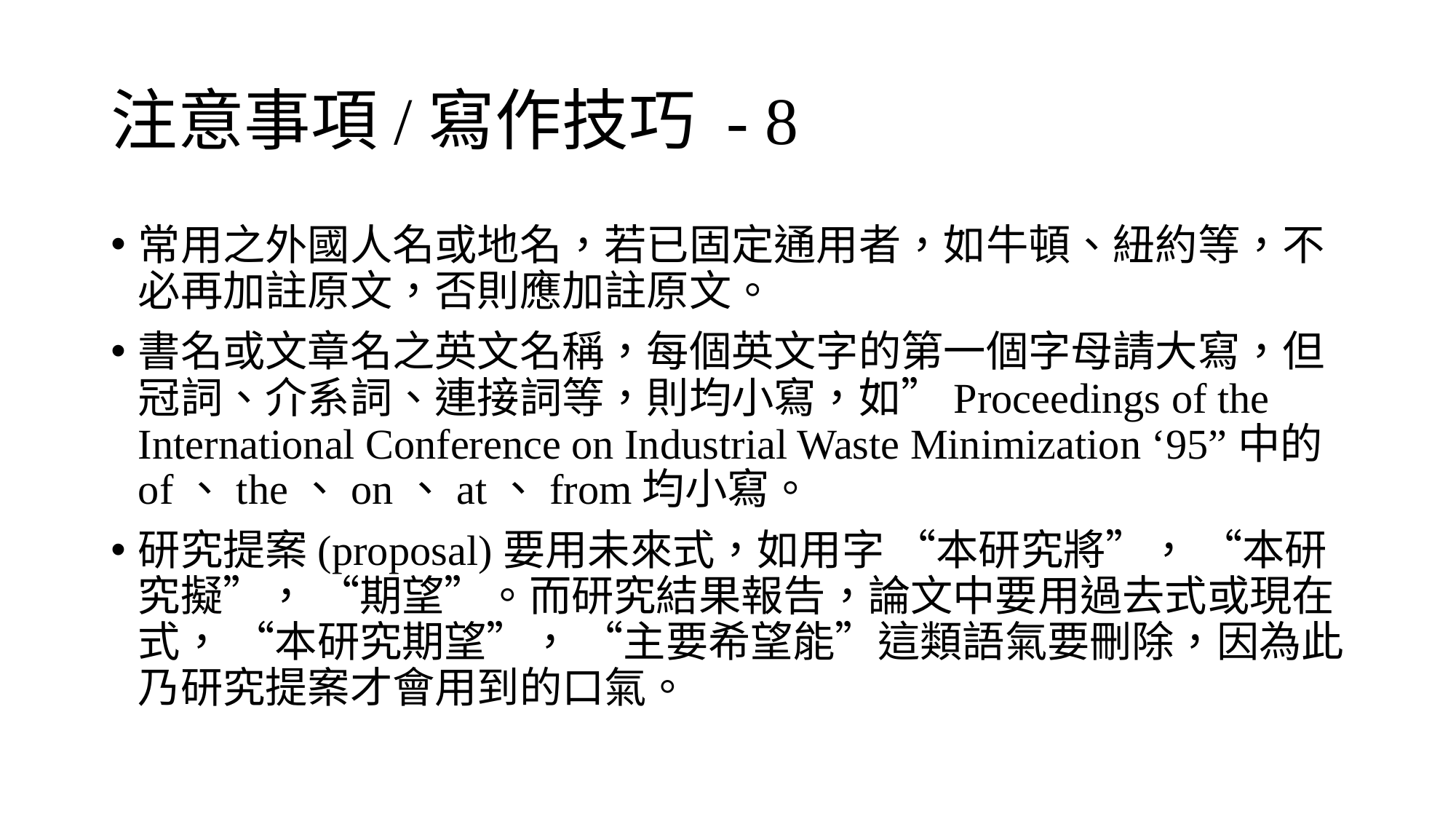

# 注意事項/寫作技巧 - 8
常用之外國人名或地名，若已固定通用者，如牛頓、紐約等，不必再加註原文，否則應加註原文。
書名或文章名之英文名稱，每個英文字的第一個字母請大寫，但冠詞、介系詞、連接詞等，則均小寫，如”Proceedings of the International Conference on Industrial Waste Minimization ‘95”中的of、the、on、at、from均小寫。
研究提案(proposal)要用未來式，如用字 “本研究將”， “本研究擬”， “期望”。而研究結果報告，論文中要用過去式或現在式， “本研究期望”， “主要希望能”這類語氣要刪除，因為此乃研究提案才會用到的口氣。